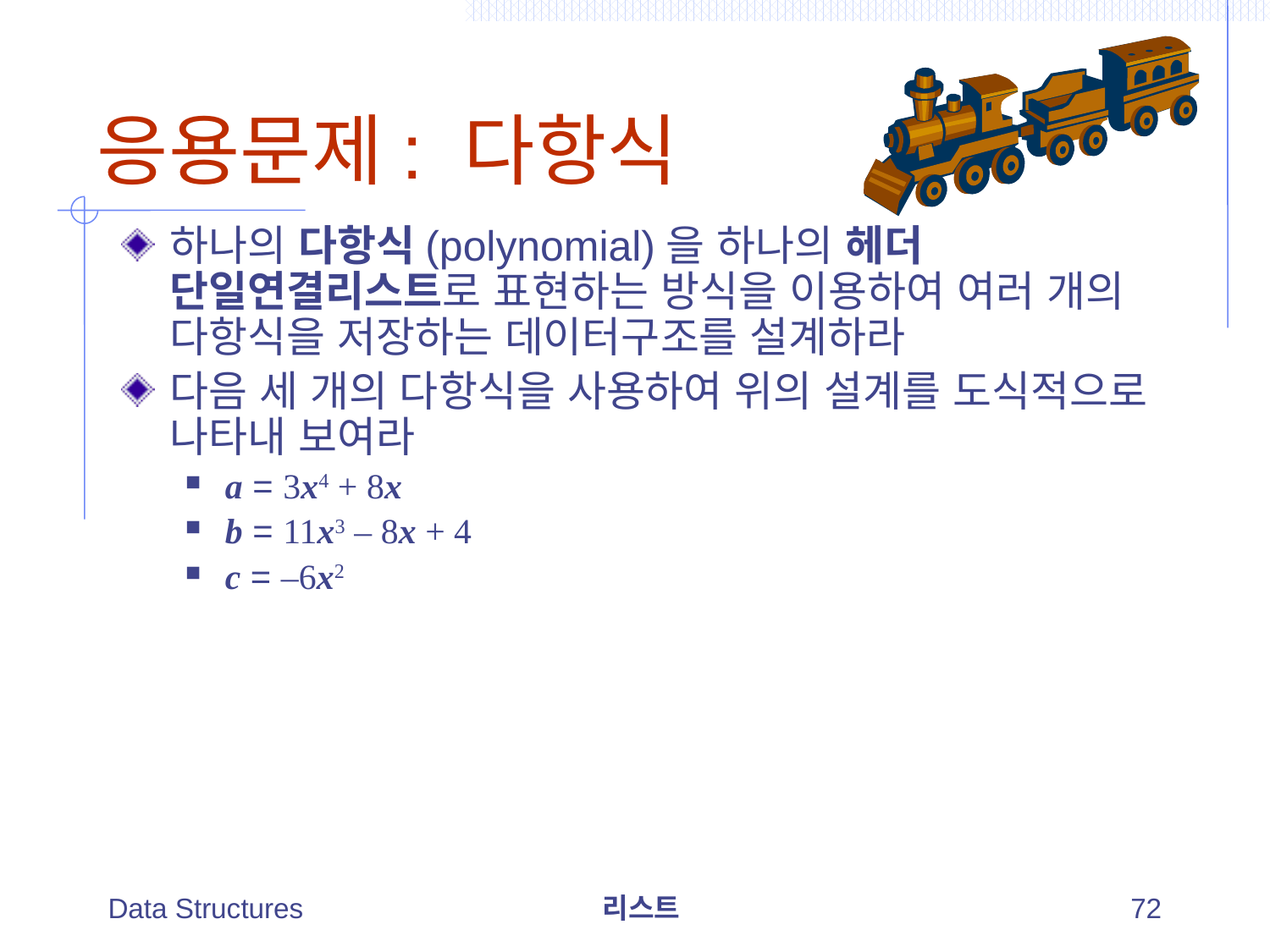

# 응용문제: 다항식
하나의 다항식(polynomial)을 하나의 헤더 단일연결리스트로 표현하는 방식을 이용하여 여러 개의 다항식을 저장하는 데이터구조를 설계하라
다음 세 개의 다항식을 사용하여 위의 설계를 도식적으로 나타내 보여라
a = 3x4 + 8x
b = 11x3 – 8x + 4
c = –6x2
Data Structures
리스트
72